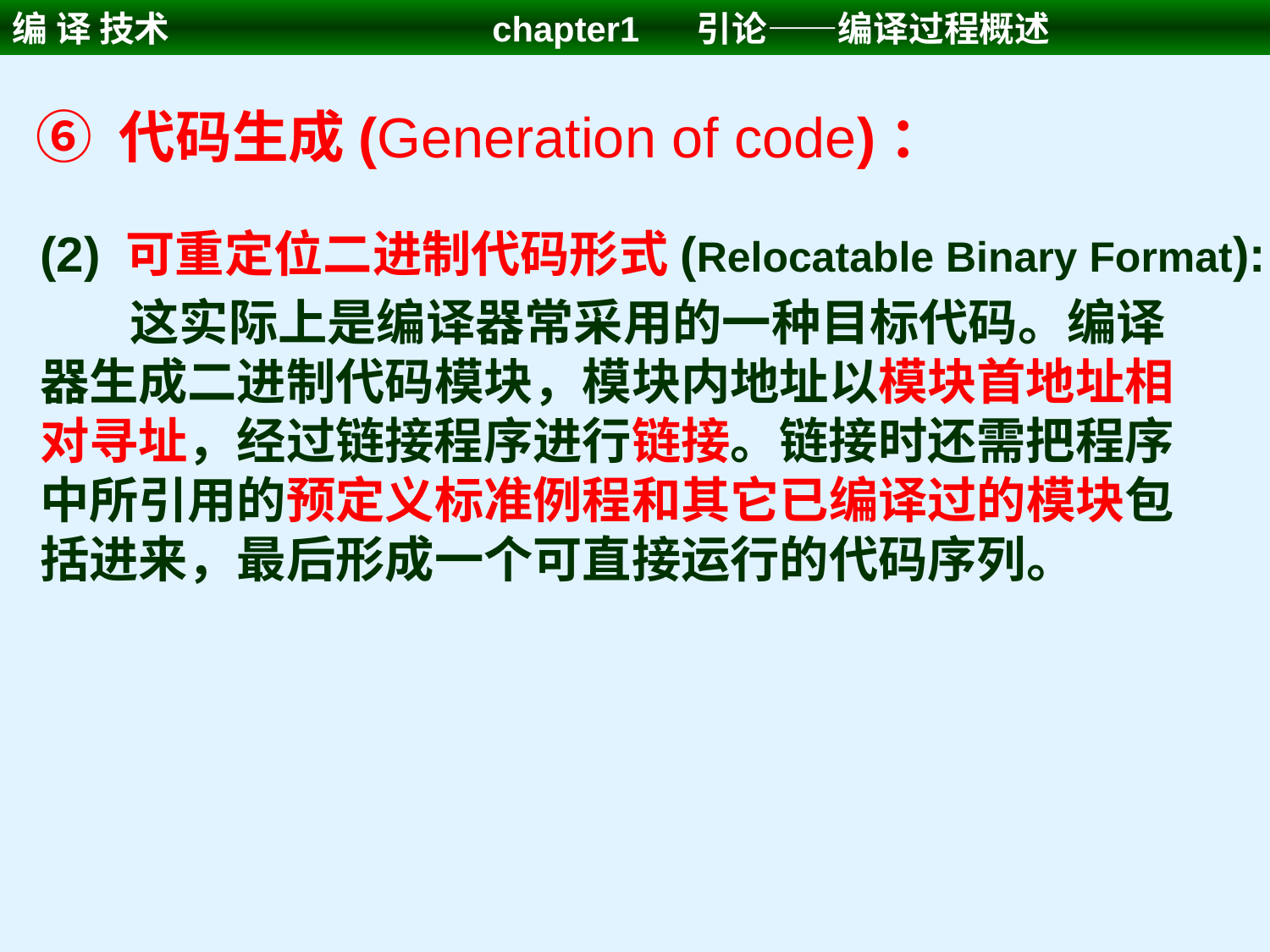

⑥ 代码生成(Generation of code)：
(2) 可重定位二进制代码形式(Relocatable Binary Format):
       这实际上是编译器常采用的一种目标代码。编译
器生成二进制代码模块，模块内地址以模块首地址相
对寻址，经过链接程序进行链接。链接时还需把程序
中所引用的预定义标准例程和其它已编译过的模块包
括进来，最后形成一个可直接运行的代码序列。